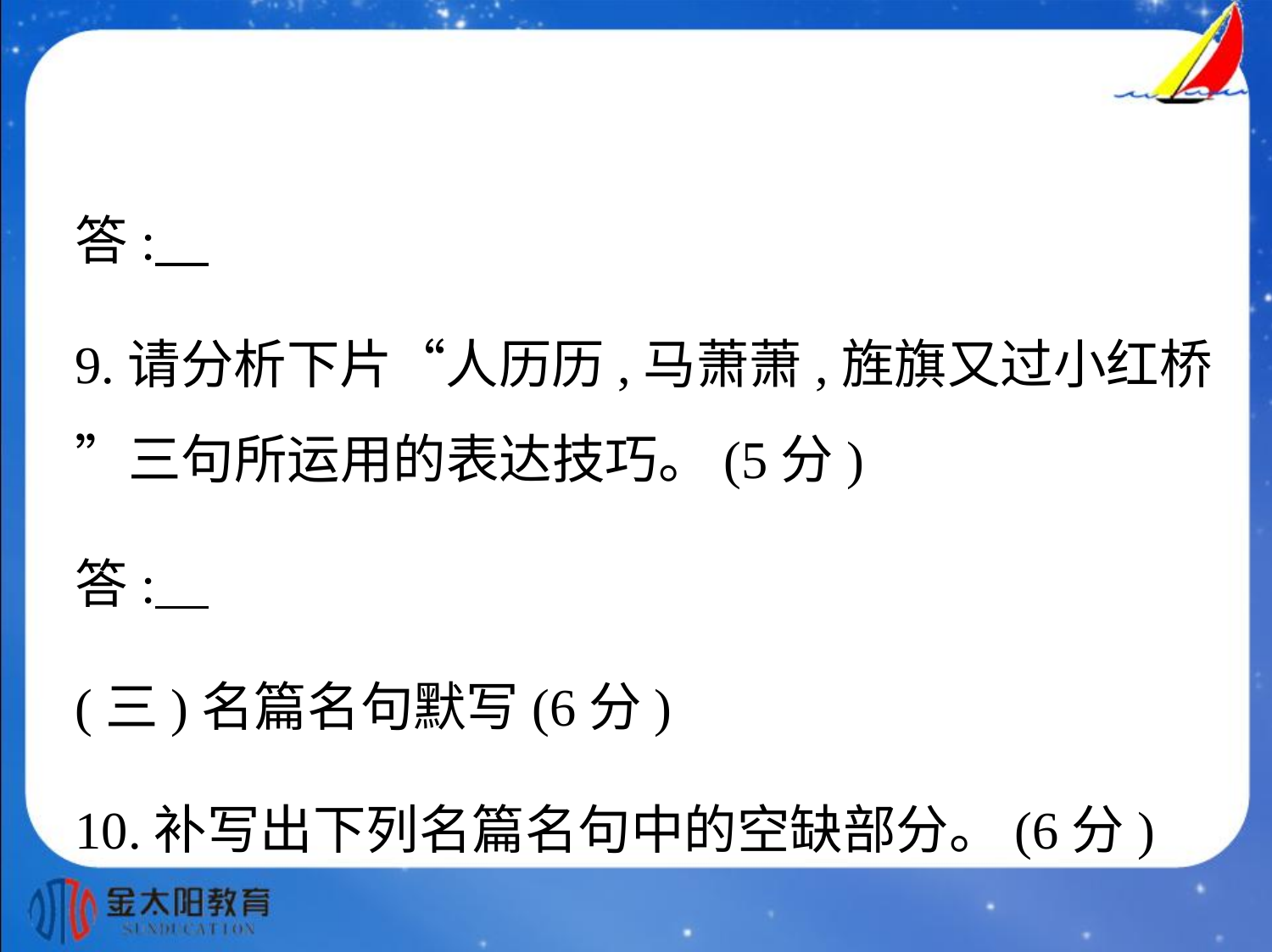

答:
9.请分析下片“人历历,马萧萧,旌旗又过小红桥
”三句所运用的表达技巧。(5分)
答:
(三)名篇名句默写(6分)
10.补写出下列名篇名句中的空缺部分。(6分)